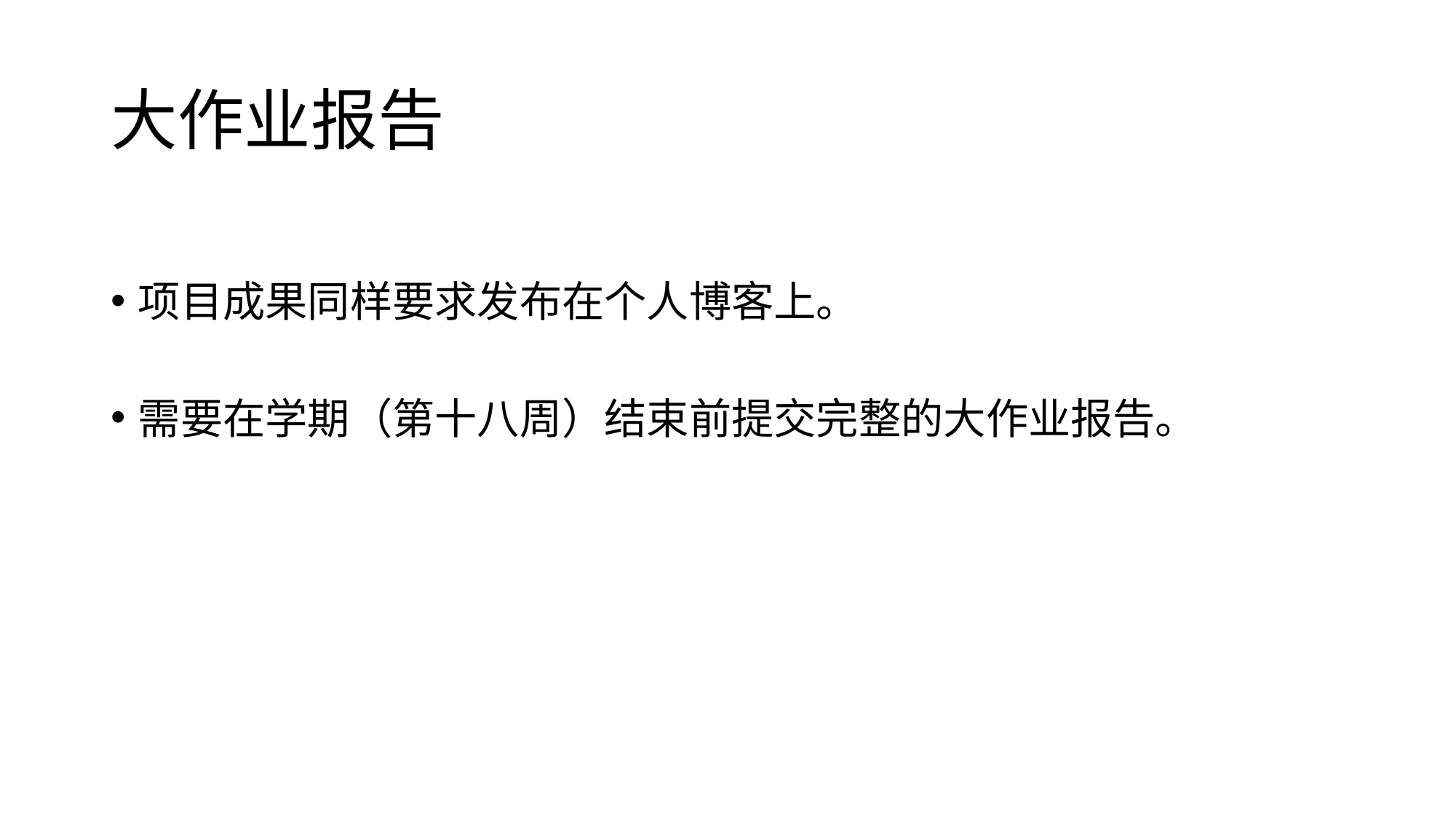

# 大作业报告
项目成果同样要求发布在个人博客上。
需要在学期（第十八周）结束前提交完整的大作业报告。